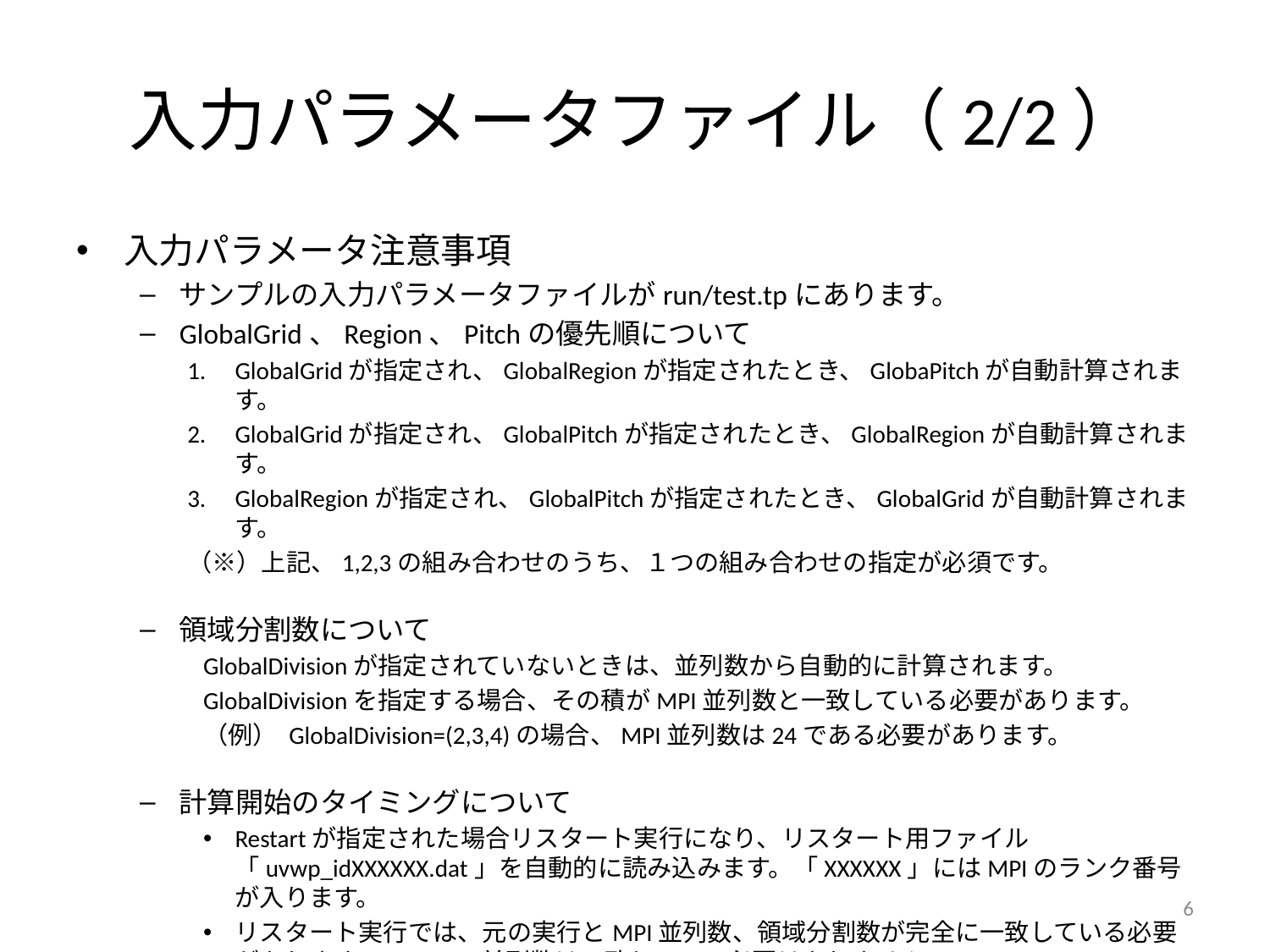

# 入力パラメータファイル（2/2）
入力パラメータ注意事項
サンプルの入力パラメータファイルがrun/test.tpにあります。
GlobalGrid、Region、Pitchの優先順について
GlobalGridが指定され、GlobalRegionが指定されたとき、GlobaPitchが自動計算されます。
GlobalGridが指定され、GlobalPitchが指定されたとき、GlobalRegionが自動計算されます。
GlobalRegionが指定され、GlobalPitchが指定されたとき、GlobalGridが自動計算されます。
（※）上記、1,2,3の組み合わせのうち、１つの組み合わせの指定が必須です。

領域分割数について
GlobalDivisionが指定されていないときは、並列数から自動的に計算されます。
GlobalDivisionを指定する場合、その積がMPI並列数と一致している必要があります。
（例） GlobalDivision=(2,3,4)の場合、MPI並列数は24である必要があります。

計算開始のタイミングについて
Restartが指定された場合リスタート実行になり、リスタート用ファイル「uvwp_idXXXXXX.dat」を自動的に読み込みます。「XXXXXX」にはMPIのランク番号が入ります。
リスタート実行では、元の実行とMPI並列数、領域分割数が完全に一致している必要があります。OpenMP並列数は一致している必要はありません。

6